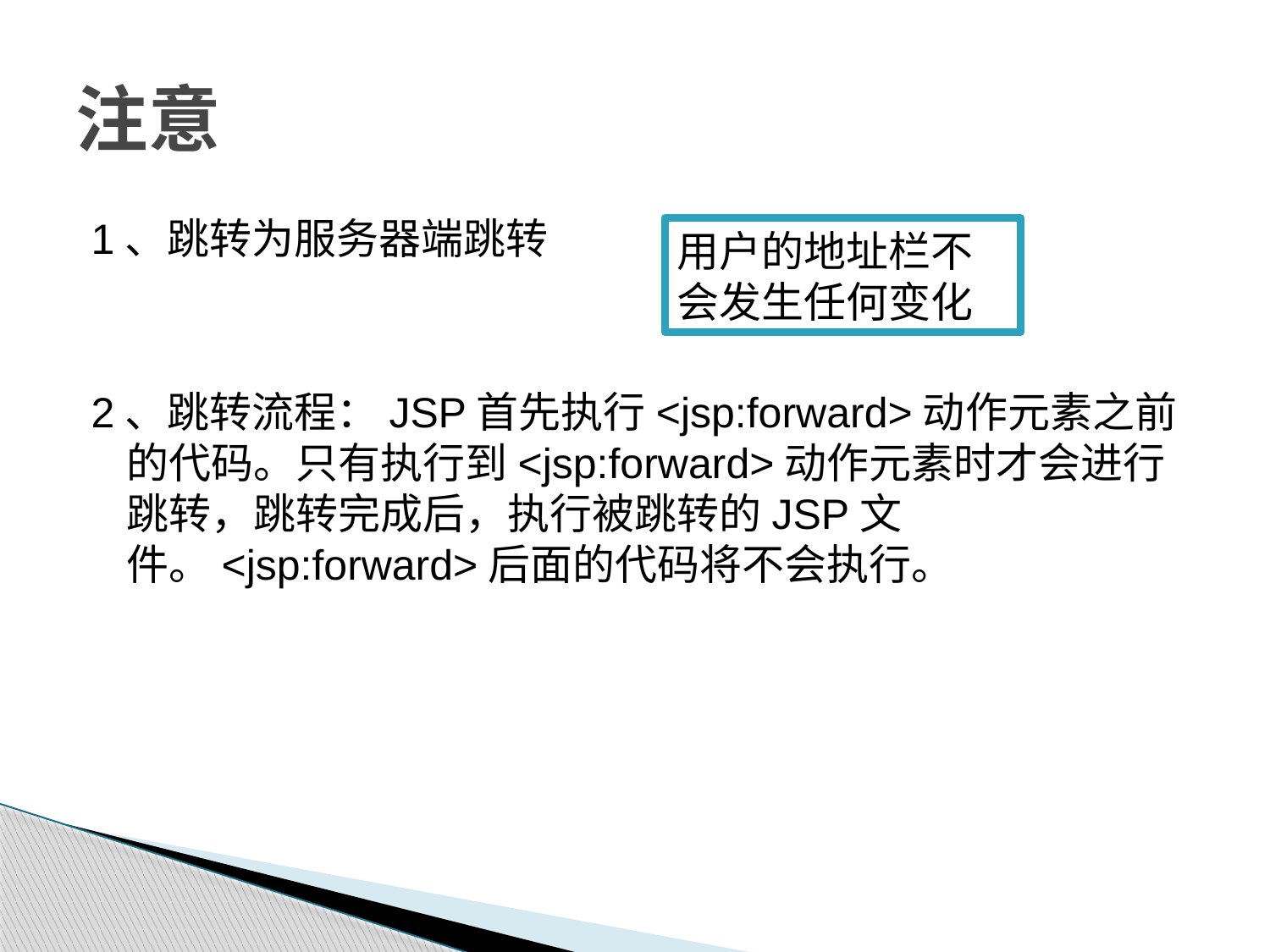

# 注意
1、跳转为服务器端跳转

2、跳转流程：JSP首先执行<jsp:forward>动作元素之前的代码。只有执行到<jsp:forward>动作元素时才会进行跳转，跳转完成后，执行被跳转的JSP文件。<jsp:forward>后面的代码将不会执行。

用户的地址栏不会发生任何变化